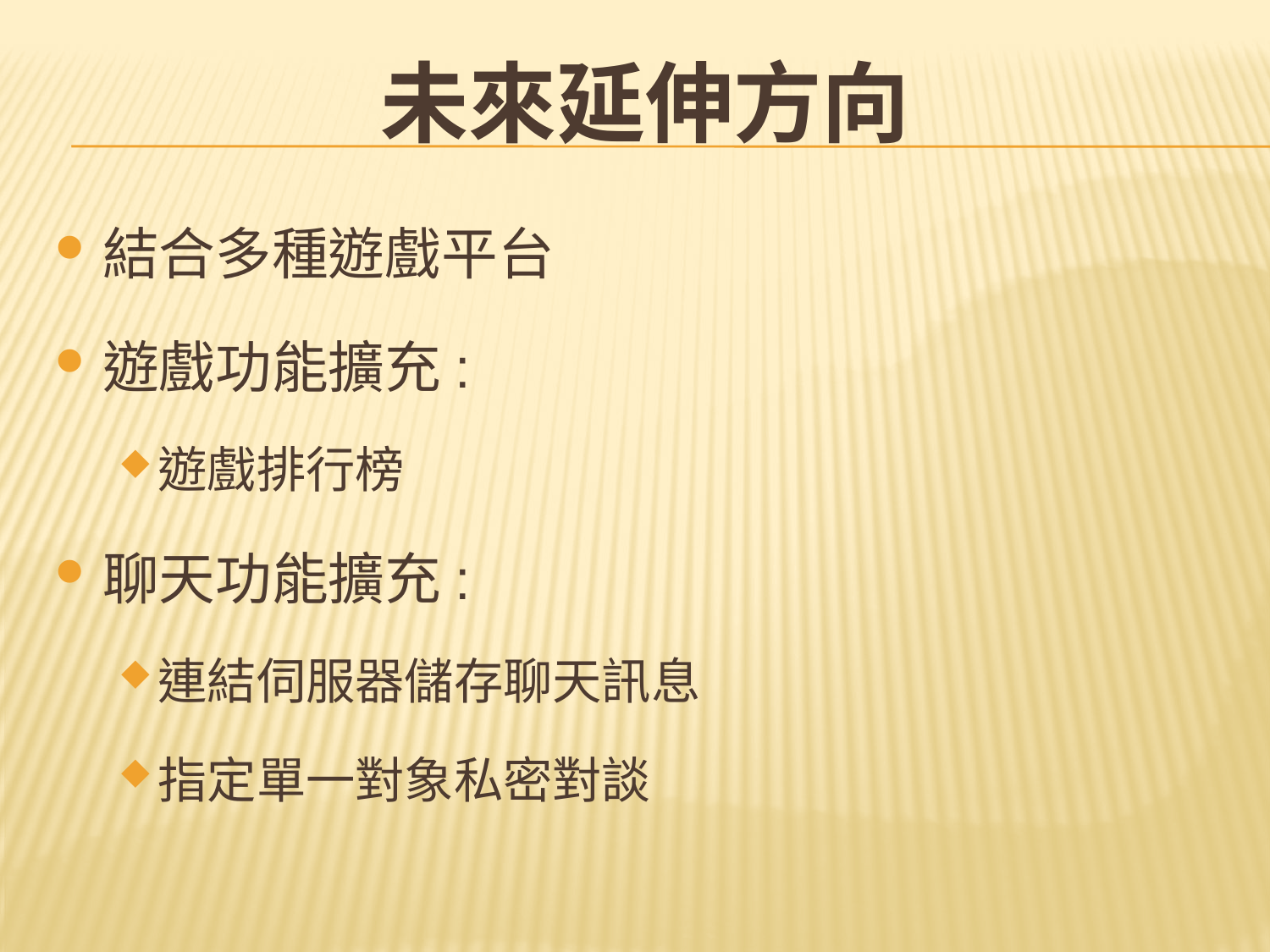

# 未來延伸方向
結合多種遊戲平台
遊戲功能擴充:
遊戲排行榜
聊天功能擴充:
連結伺服器儲存聊天訊息
指定單一對象私密對談